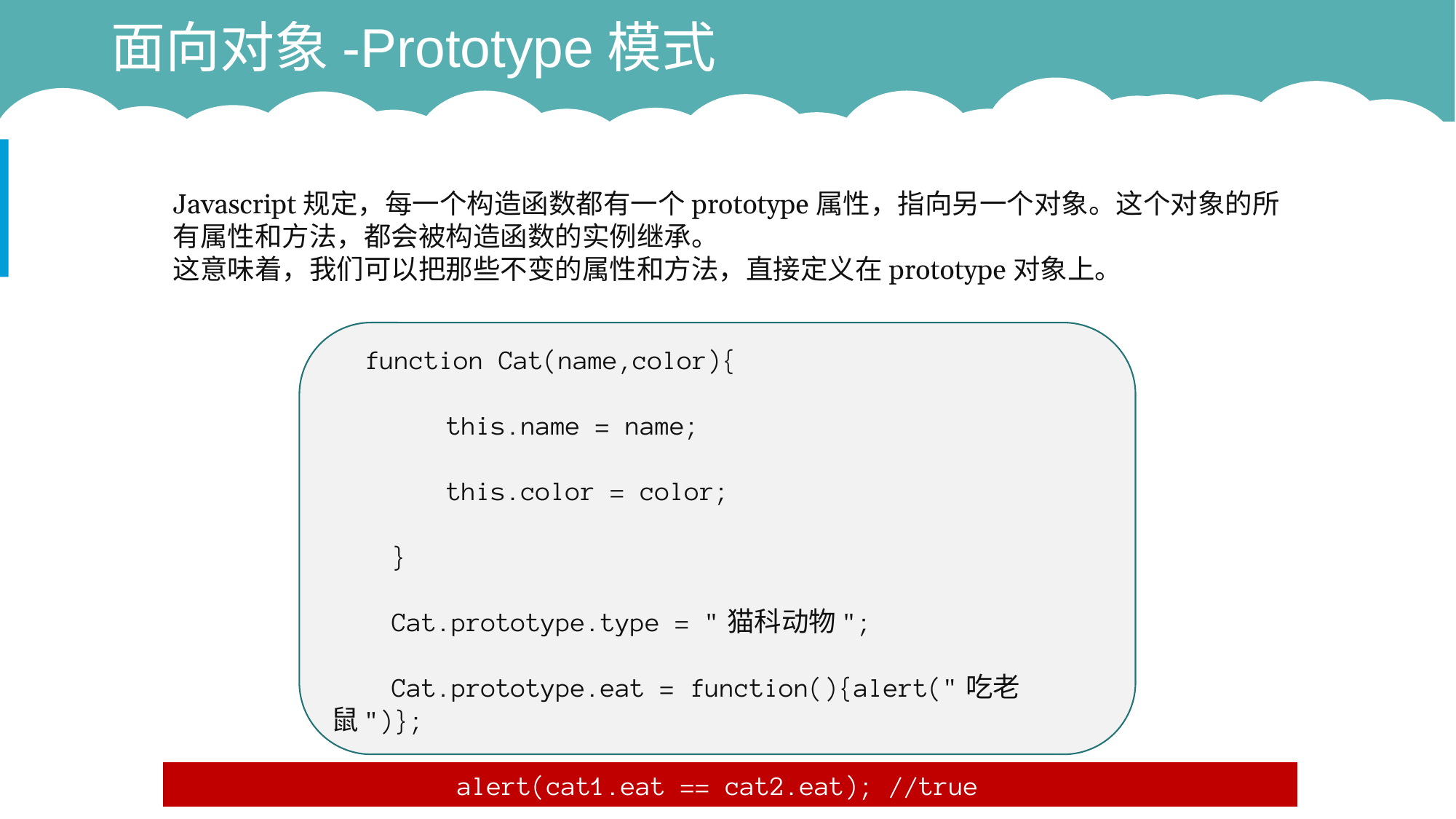

# 面向对象-Prototype模式

Javascript规定，每一个构造函数都有一个prototype属性，指向另一个对象。这个对象的所有属性和方法，都会被构造函数的实例继承。
这意味着，我们可以把那些不变的属性和方法，直接定义在prototype对象上。
　function Cat(name,color){

　　　　this.name = name;

　　　　this.color = color;

　　}

　　Cat.prototype.type = "猫科动物";

　　Cat.prototype.eat = function(){alert("吃老鼠")};
                   alert(cat1.eat == cat2.eat); //true